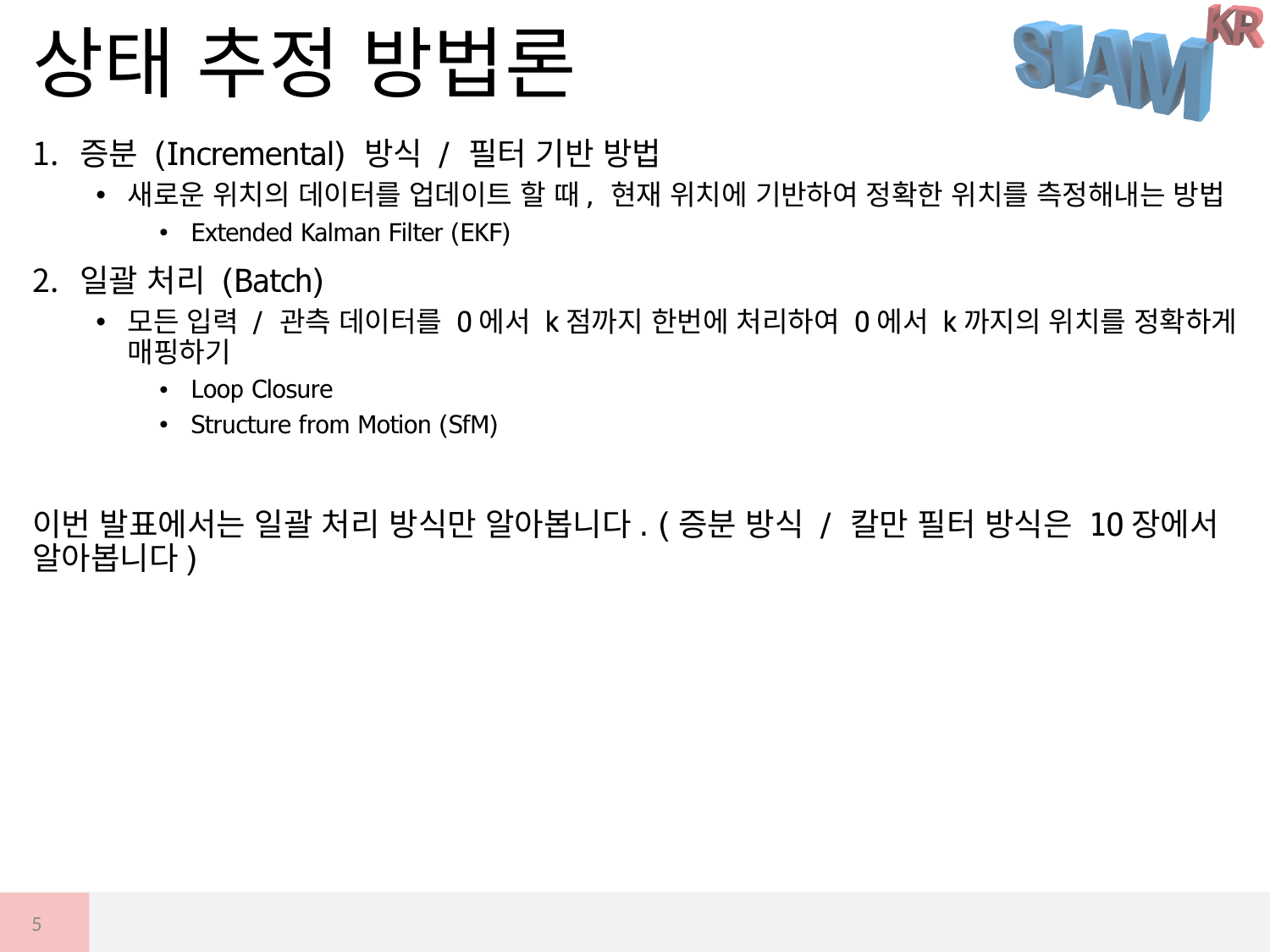

# 상태 추정 방법론
증분 (Incremental) 방식 / 필터 기반 방법
새로운 위치의 데이터를 업데이트 할 때, 현재 위치에 기반하여 정확한 위치를 측정해내는 방법
Extended Kalman Filter (EKF)
일괄 처리 (Batch)
모든 입력 / 관측 데이터를 0에서 k점까지 한번에 처리하여 0에서 k까지의 위치를 정확하게 매핑하기
Loop Closure
Structure from Motion (SfM)

이번 발표에서는 일괄 처리 방식만 알아봅니다. (증분 방식 / 칼만 필터 방식은 10장에서 알아봅니다)
5